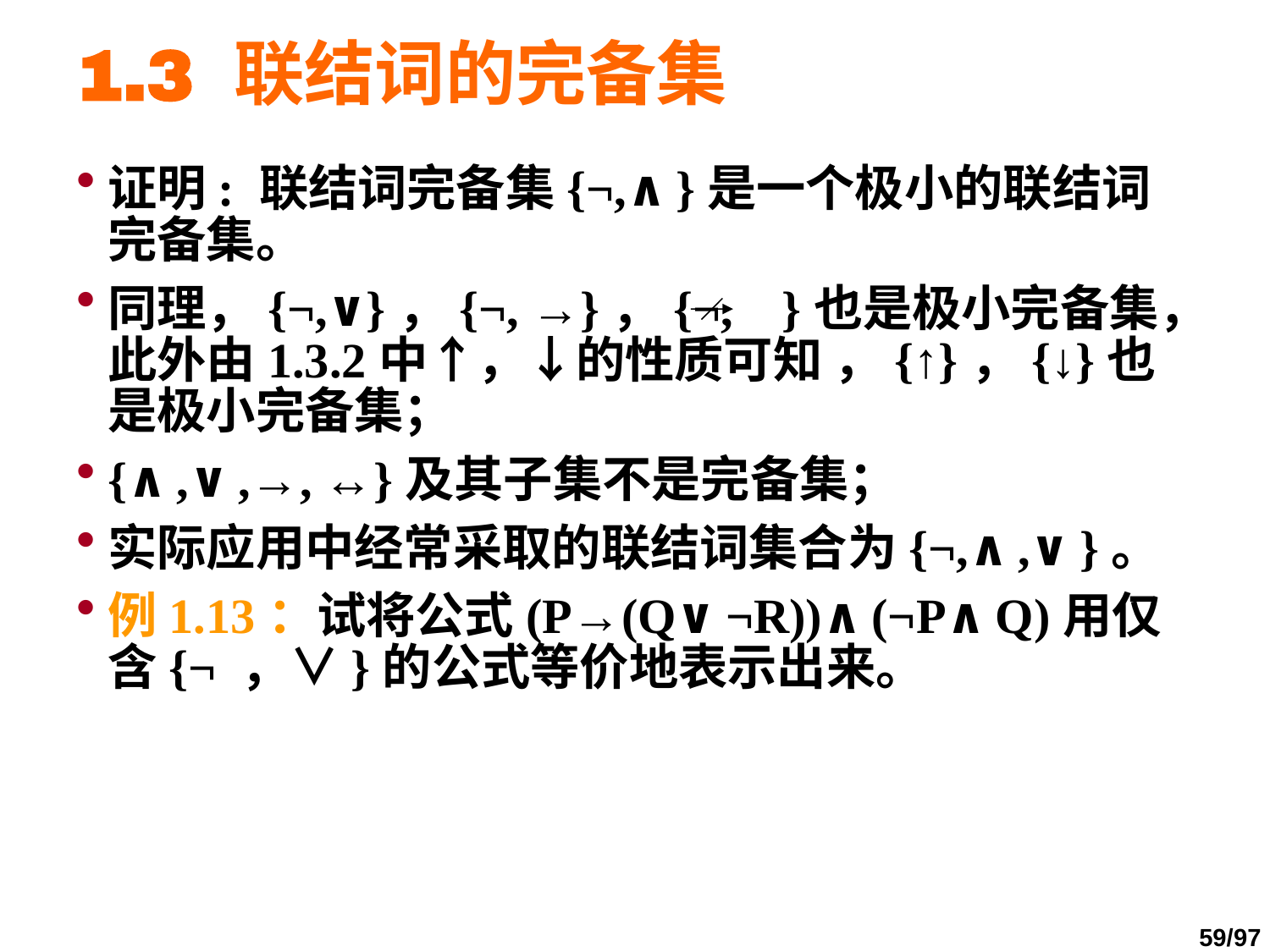

# 1.3 联结词的完备集
证明: 联结词完备集{¬,∧}是一个极小的联结词完备集。
同理，{¬,∨}，{¬, →}，{¬,    }也是极小完备集，此外由1.3.2中↑，↓的性质可知 ，{↑}，{↓}也是极小完备集；
{∧,∨,→, ↔}及其子集不是完备集；
实际应用中经常采取的联结词集合为{¬,∧,∨}。
例1.13：试将公式(P→(Q∨¬R))∧(¬P∧Q)用仅含{¬ ，∨}的公式等价地表示出来。